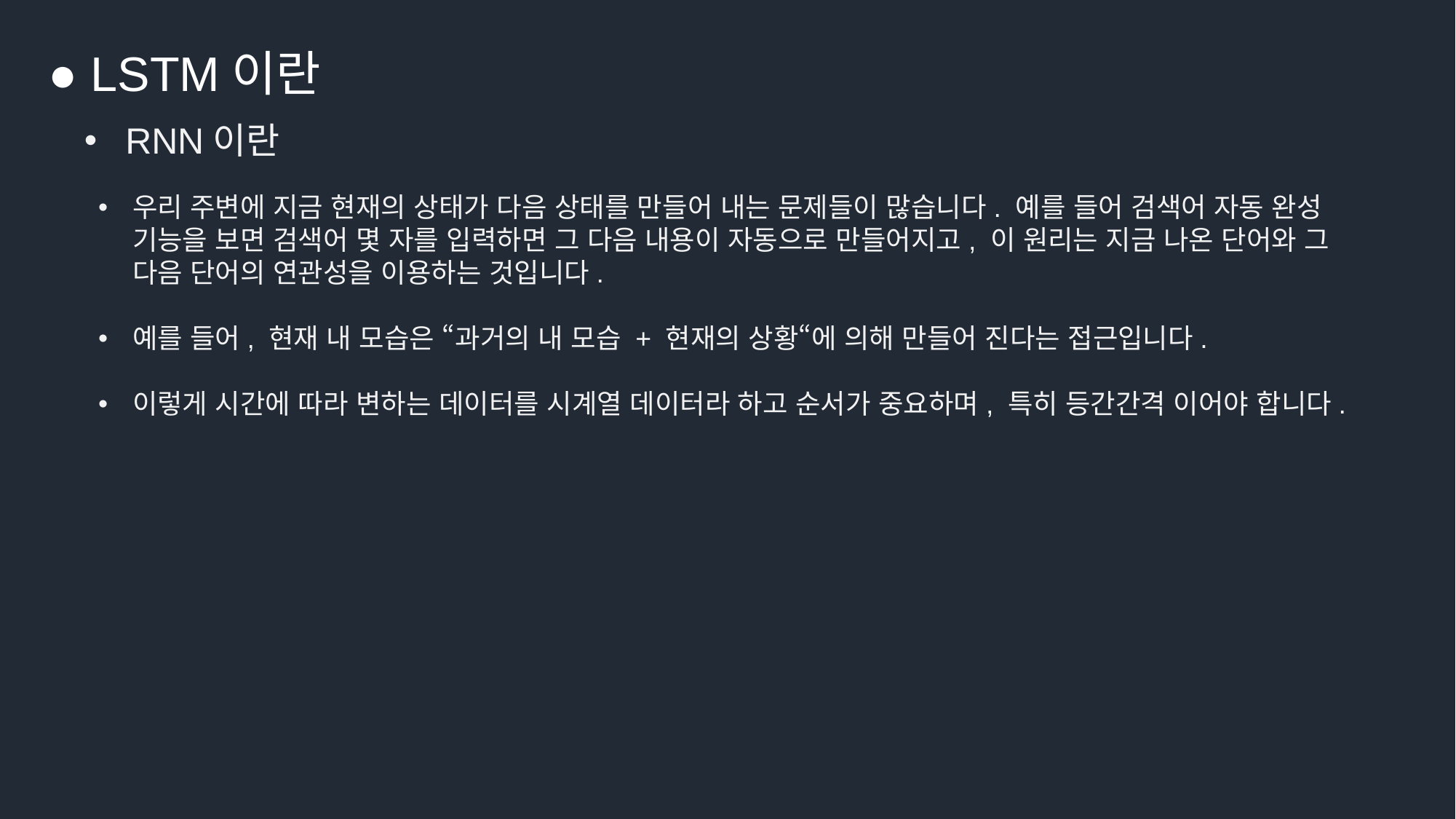

● LSTM이란
RNN이란
우리 주변에 지금 현재의 상태가 다음 상태를 만들어 내는 문제들이 많습니다. 예를 들어 검색어 자동 완성 기능을 보면 검색어 몇 자를 입력하면 그 다음 내용이 자동으로 만들어지고, 이 원리는 지금 나온 단어와 그 다음 단어의 연관성을 이용하는 것입니다.

예를 들어, 현재 내 모습은 “과거의 내 모습 + 현재의 상황“에 의해 만들어 진다는 접근입니다.

이렇게 시간에 따라 변하는 데이터를 시계열 데이터라 하고 순서가 중요하며, 특히 등간간격 이어야 합니다.